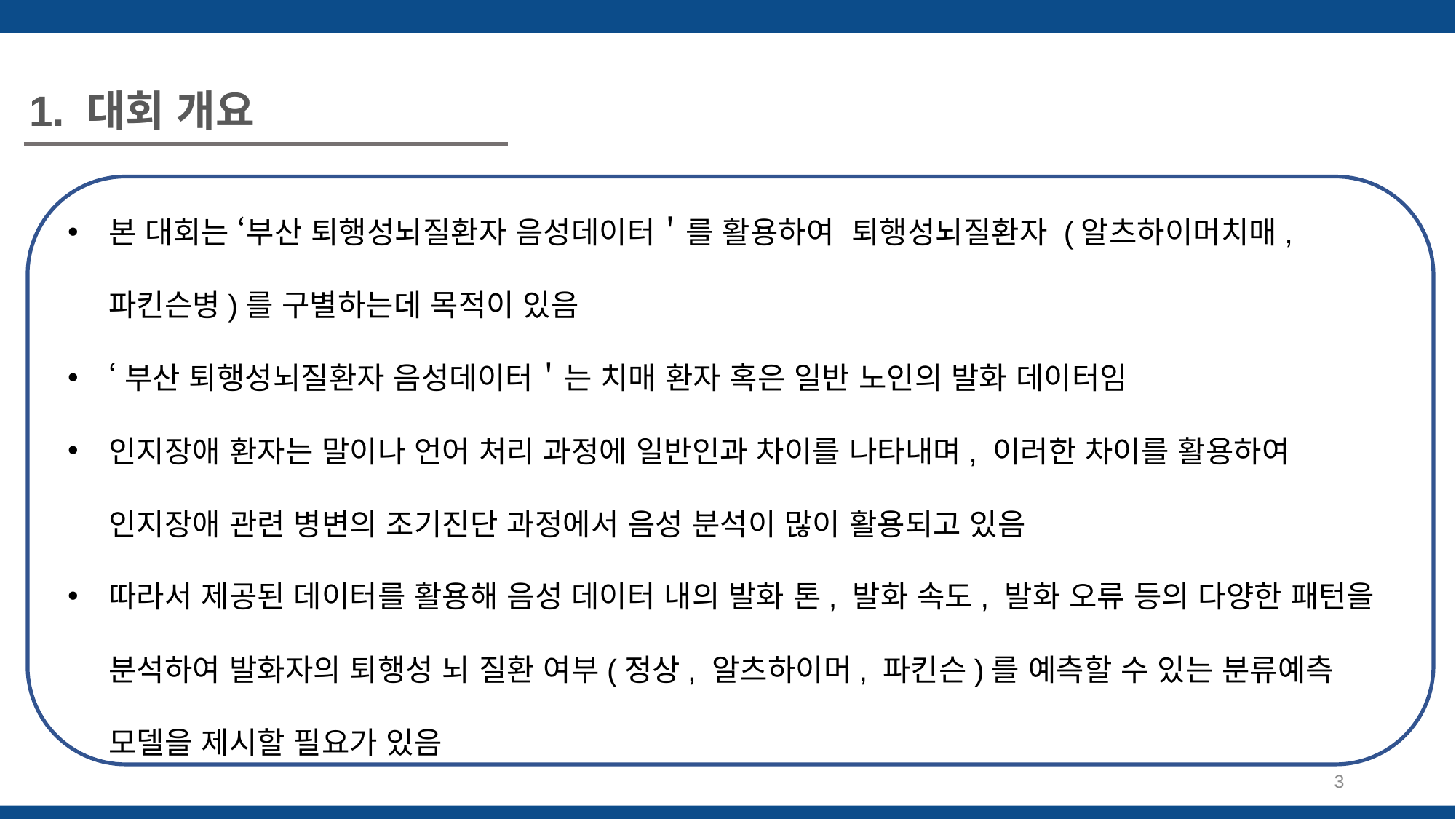

1. 대회 개요
본 대회는 ‘부산 퇴행성뇌질환자 음성데이터＇를 활용하여  퇴행성뇌질환자 (알츠하이머치매, 파킨슨병)를 구별하는데 목적이 있음
‘부산 퇴행성뇌질환자 음성데이터＇는 치매 환자 혹은 일반 노인의 발화 데이터임
인지장애 환자는 말이나 언어 처리 과정에 일반인과 차이를 나타내며, 이러한 차이를 활용하여 인지장애 관련 병변의 조기진단 과정에서 음성 분석이 많이 활용되고 있음
따라서 제공된 데이터를 활용해 음성 데이터 내의 발화 톤, 발화 속도, 발화 오류 등의 다양한 패턴을 분석하여 발화자의 퇴행성 뇌 질환 여부(정상, 알츠하이머, 파킨슨)를 예측할 수 있는 분류예측 모델을 제시할 필요가 있음

3